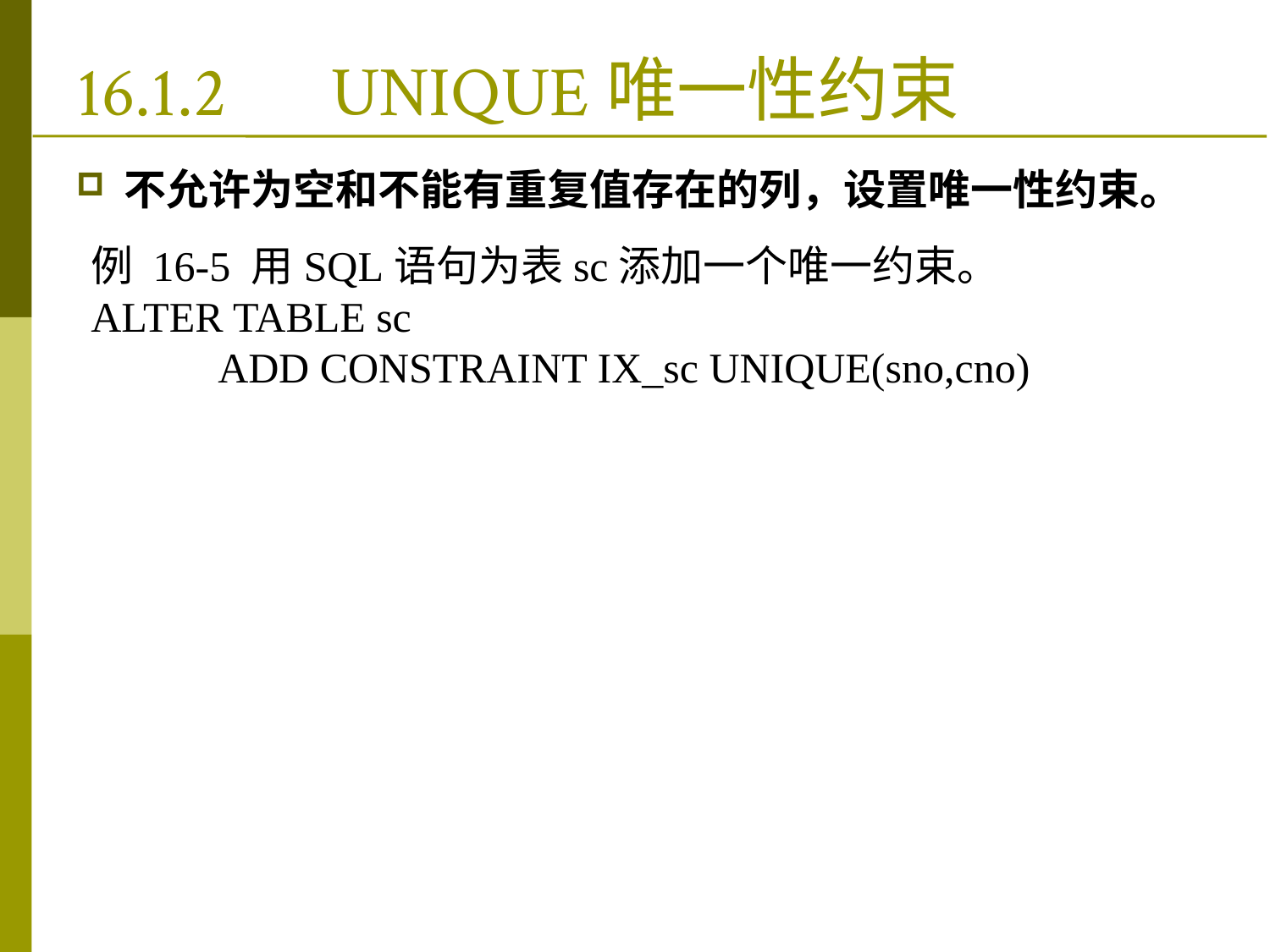

# 16.1.2	UNIQUE唯一性约束
不允许为空和不能有重复值存在的列，设置唯一性约束。

例 16‑5 用SQL语句为表sc添加一个唯一约束。
ALTER TABLE sc
	ADD CONSTRAINT IX_sc UNIQUE(sno,cno)